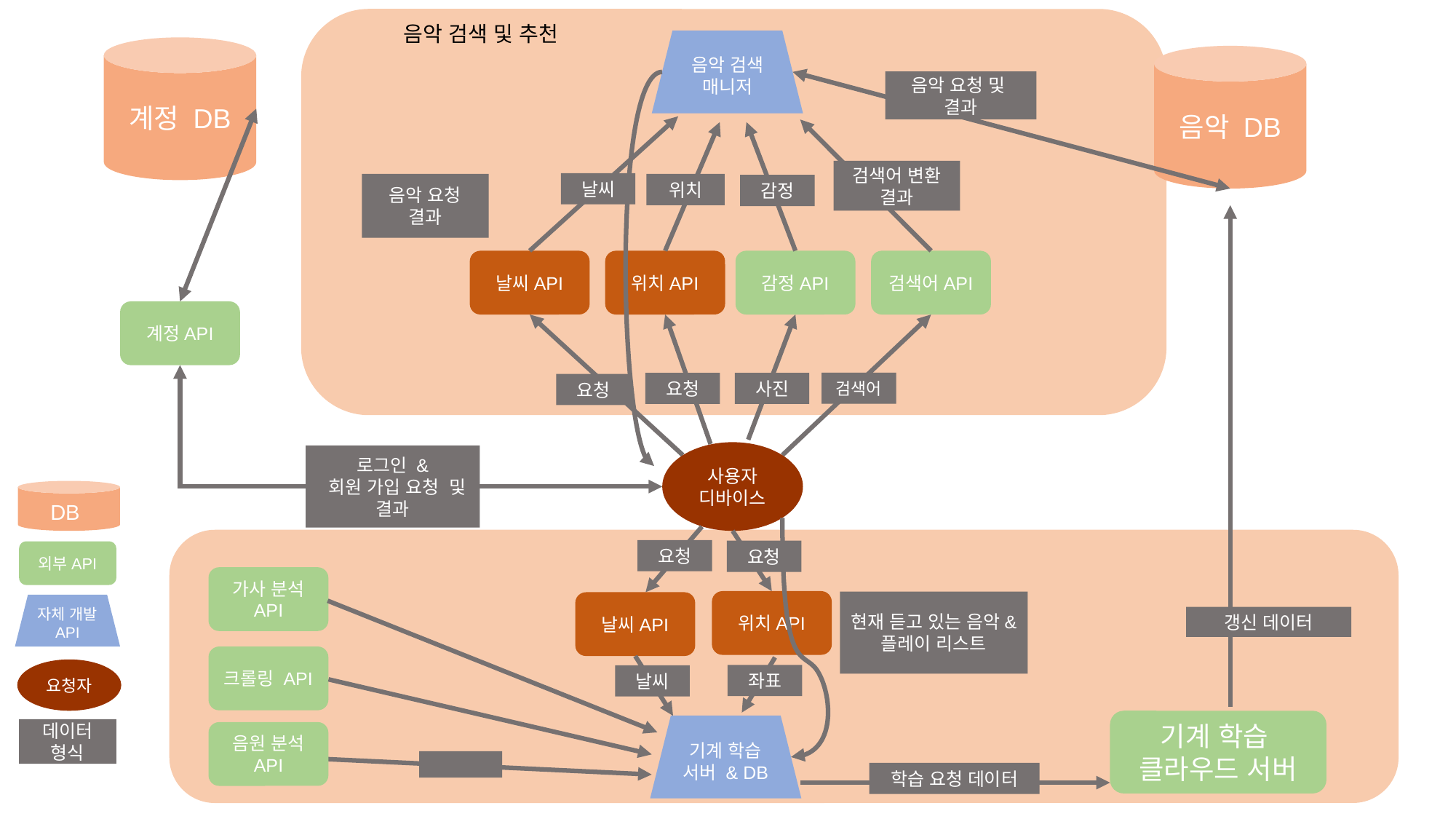

음악 검색 및 추천
음악 검색
매니저
계정 DB
음악 DB
음악 요청 및
결과
검색어 변환 결과
날씨
음악 요청
결과
위치
감정
날씨API
위치API
감정API
검색어API
계정API
검색어
요청
사진
요청
사용자
디바이스
로그인 &
 회원 가입 요청  및 결과
DB

요청
요청
외부API
가사 분석 API
위치API
현재 듣고 있는 음악& 플레이 리스트
날씨API
자체 개발 API
갱신 데이터
크롤링 API
요청자
좌표
날씨
기계 학습
클라우드 서버
기계 학습
서버 & DB
데이터 형식
음원 분석 API

학습 요청 데이터